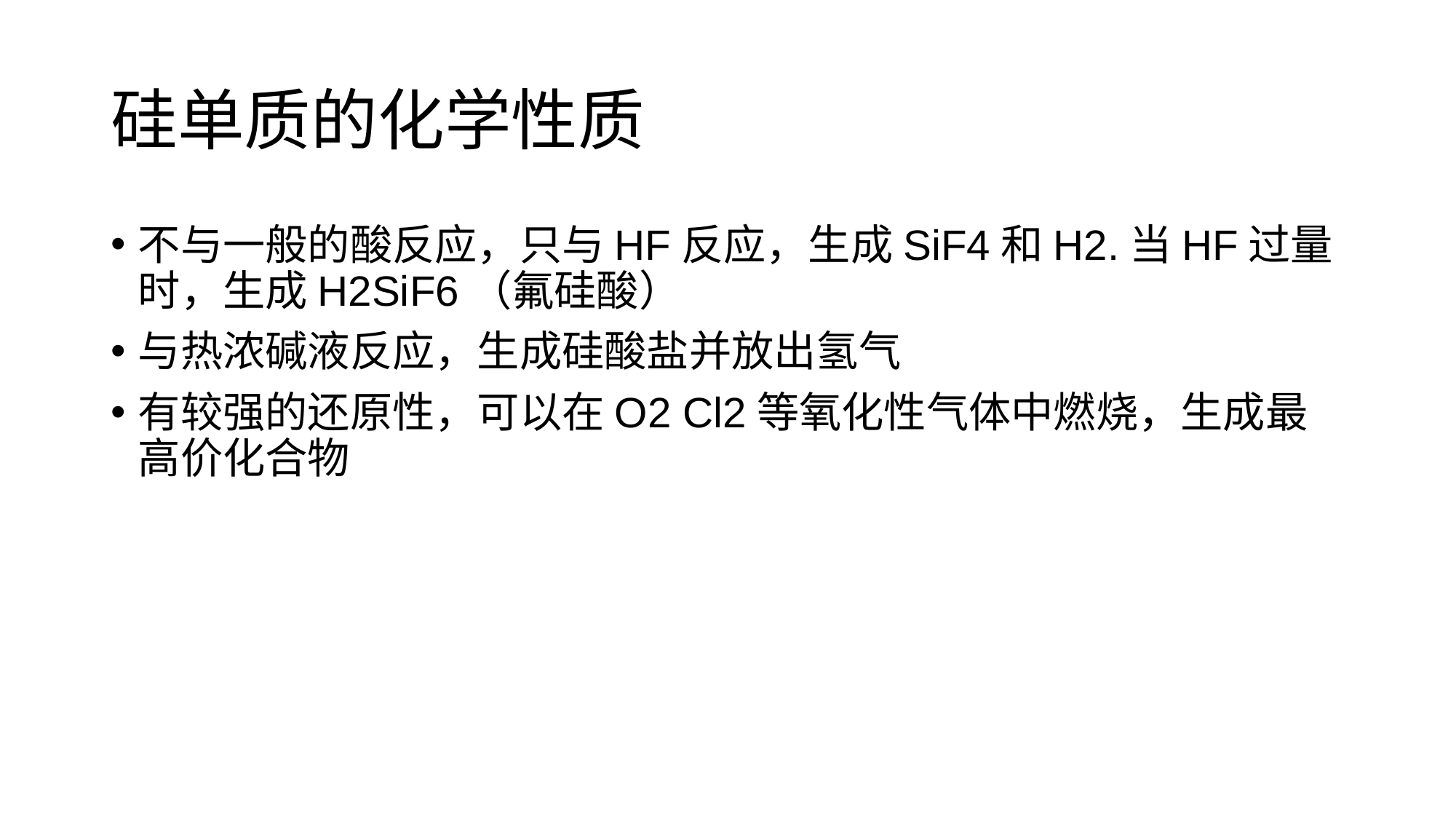

# 硅单质的化学性质
不与一般的酸反应，只与HF反应，生成SiF4和H2.当HF过量时，生成H2SiF6（氟硅酸）
与热浓碱液反应，生成硅酸盐并放出氢气
有较强的还原性，可以在O2 Cl2等氧化性气体中燃烧，生成最高价化合物